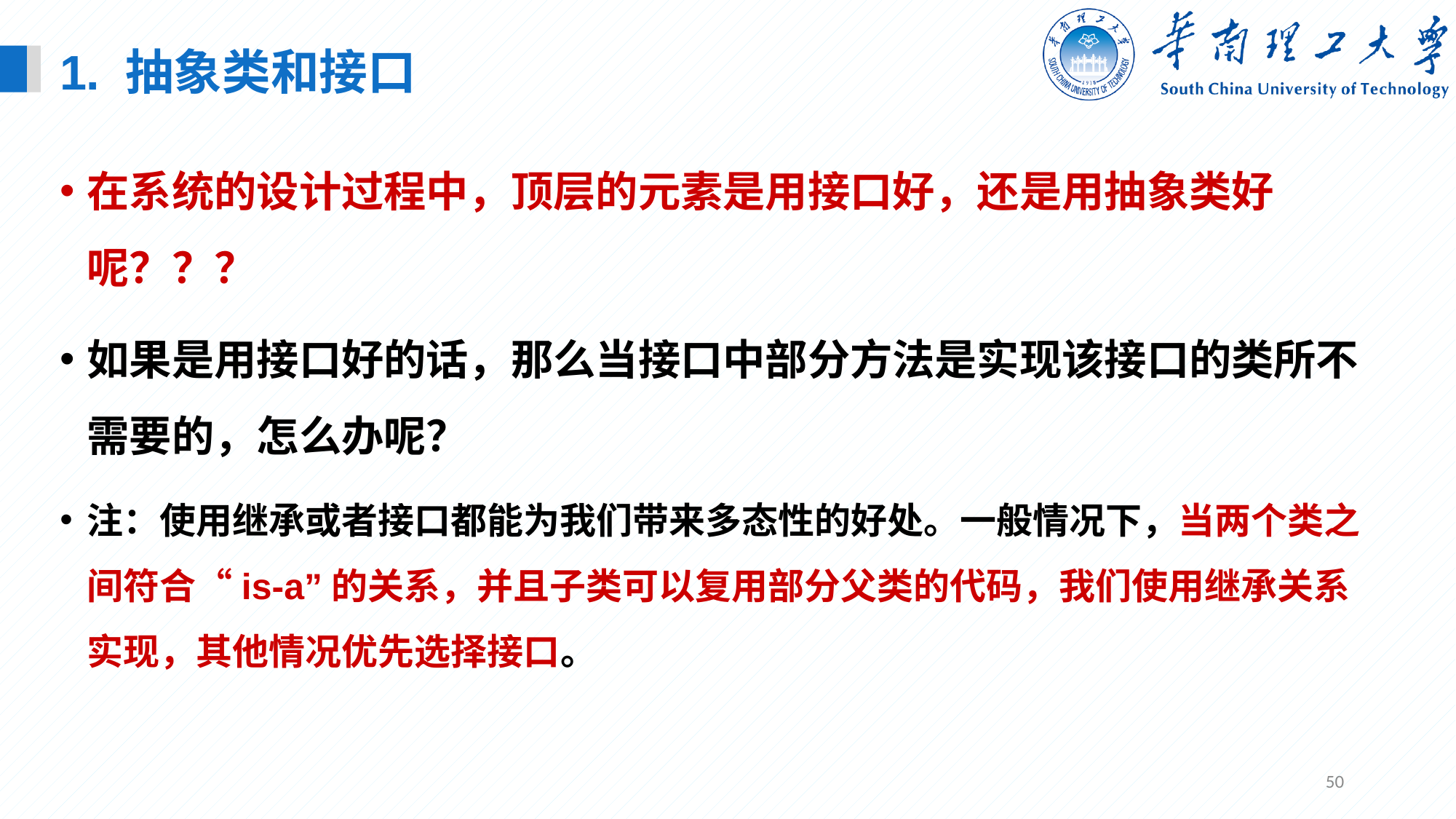

1. 抽象类和接口
在系统的设计过程中，顶层的元素是用接口好，还是用抽象类好呢？？？
如果是用接口好的话，那么当接口中部分方法是实现该接口的类所不需要的，怎么办呢？
注：使用继承或者接口都能为我们带来多态性的好处。一般情况下，当两个类之间符合“is-a”的关系，并且子类可以复用部分父类的代码，我们使用继承关系实现，其他情况优先选择接口。

50